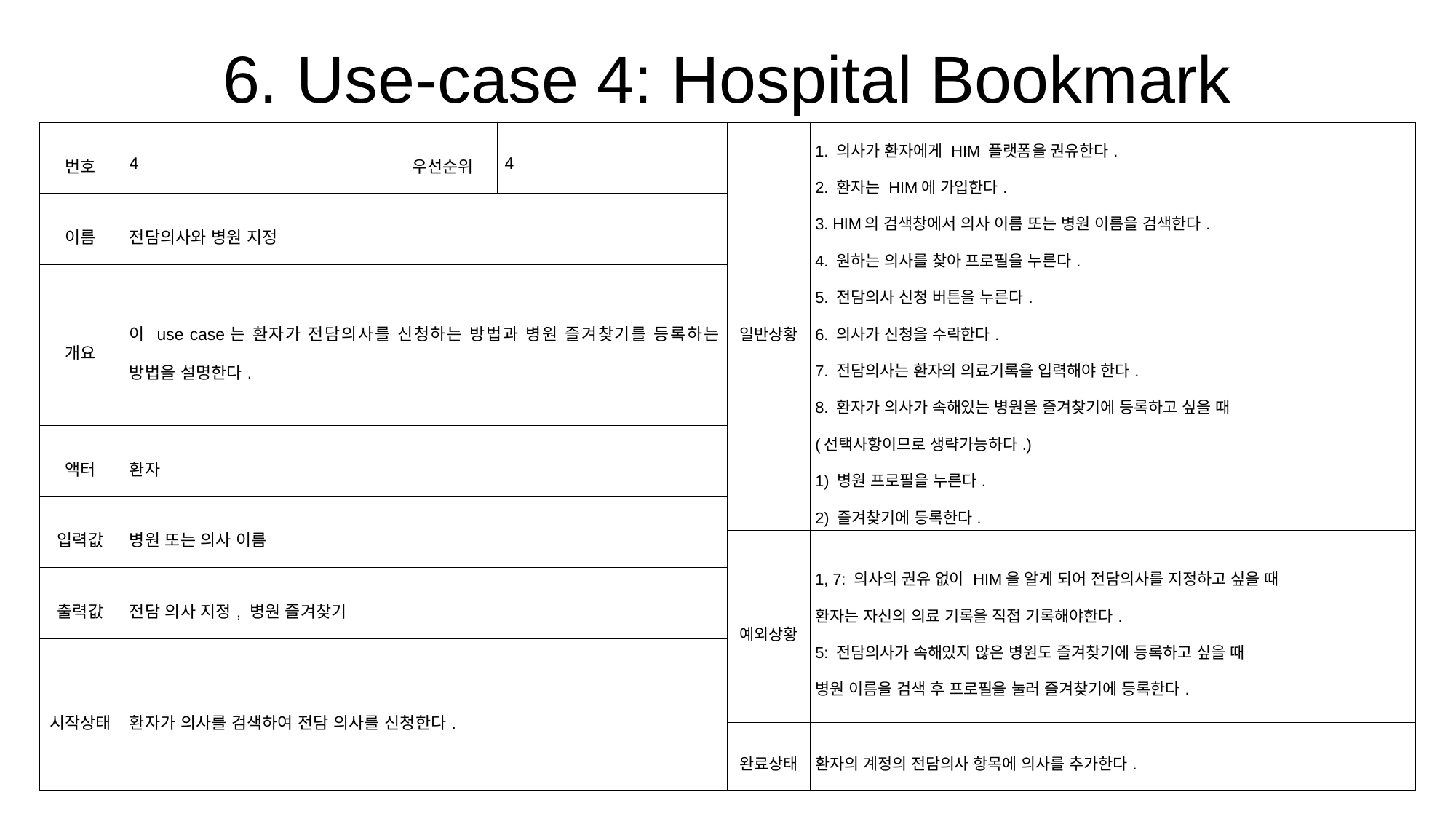

# 6. Use-case 4: Hospital Bookmark

| 일반상황 | 1. 의사가 환자에게 HIM 플랫폼을 권유한다. 2. 환자는 HIM에 가입한다. 3. HIM의 검색창에서 의사 이름 또는 병원 이름을 검색한다. 4. 원하는 의사를 찾아 프로필을 누른다. 5. 전담의사 신청 버튼을 누른다. 6. 의사가 신청을 수락한다. 7. 전담의사는 환자의 의료기록을 입력해야 한다. 8. 환자가 의사가 속해있는 병원을 즐겨찾기에 등록하고 싶을 때 (선택사항이므로 생략가능하다.) 1) 병원 프로필을 누른다. 2) 즐겨찾기에 등록한다. |
| --- | --- |
| 예외상황 | 1, 7: 의사의 권유 없이 HIM을 알게 되어 전담의사를 지정하고 싶을 때 환자는 자신의 의료 기록을 직접 기록해야한다. 5: 전담의사가 속해있지 않은 병원도 즐겨찾기에 등록하고 싶을 때 병원 이름을 검색 후 프로필을 눌러 즐겨찾기에 등록한다. |
| 완료상태 | 환자의 계정의 전담의사 항목에 의사를 추가한다. |
| 번호 | 4 | 우선순위 | 4 |
| --- | --- | --- | --- |
| 이름 | 전담의사와 병원 지정 |  |  |
| 개요 | 이 use case는 환자가 전담의사를 신청하는 방법과 병원 즐겨찾기를 등록하는 방법을 설명한다. |  |  |
| 액터 | 환자 |  |  |
| 입력값 | 병원 또는 의사 이름 |  |  |
| 출력값 | 전담 의사 지정, 병원 즐겨찾기 |  |  |
| 시작상태 | 환자가 의사를 검색하여 전담 의사를 신청한다. |  |  |